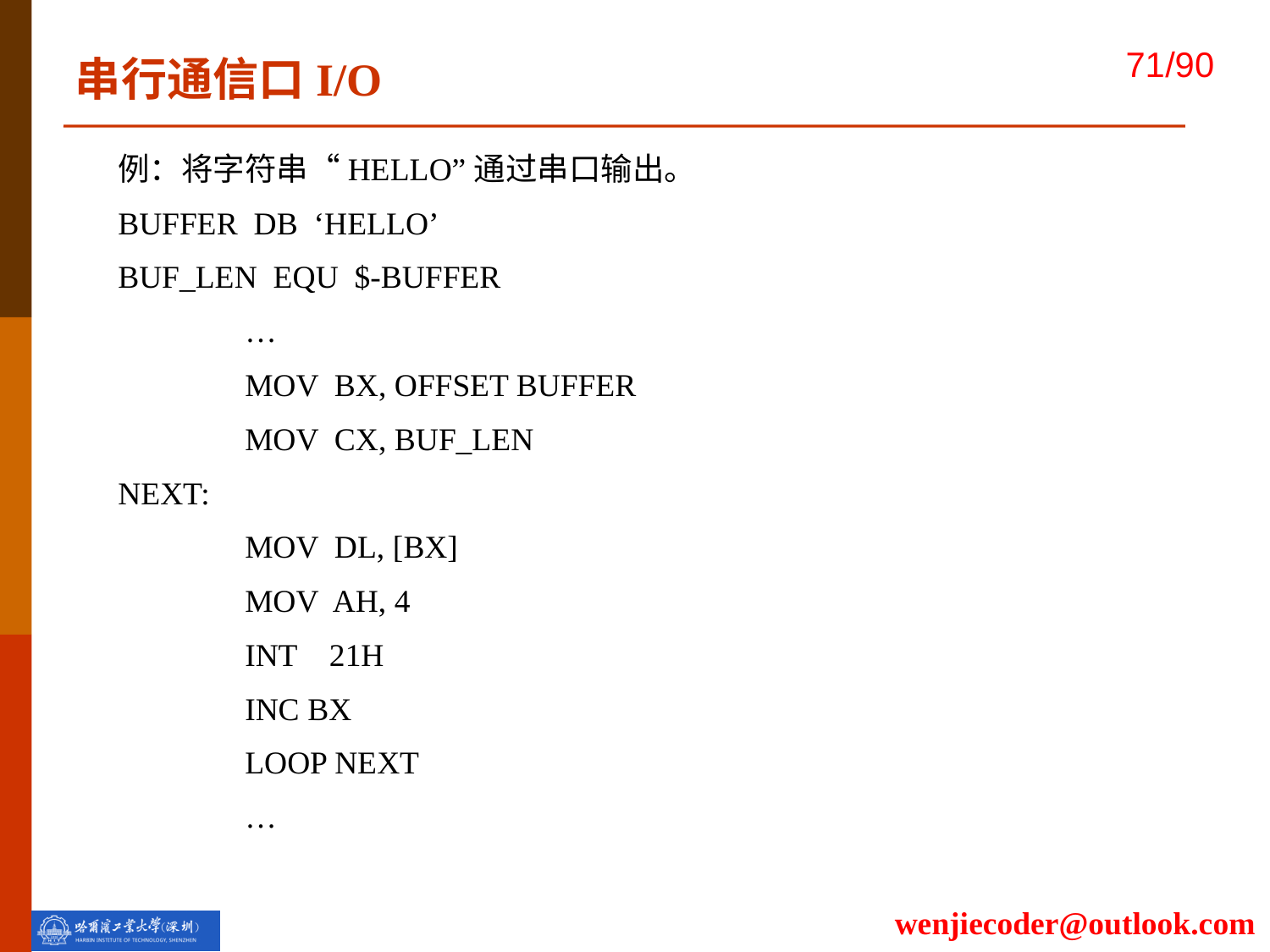

串行通信口I/O
例：将字符串“HELLO”通过串口输出。
BUFFER  DB  ‘HELLO’
BUF_LEN  EQU  $-BUFFER
	…
	MOV  BX, OFFSET BUFFER
	MOV  CX, BUF_LEN
NEXT:
	MOV  DL, [BX]
	MOV  AH, 4
	INT    21H
	INC BX
	LOOP NEXT
	…